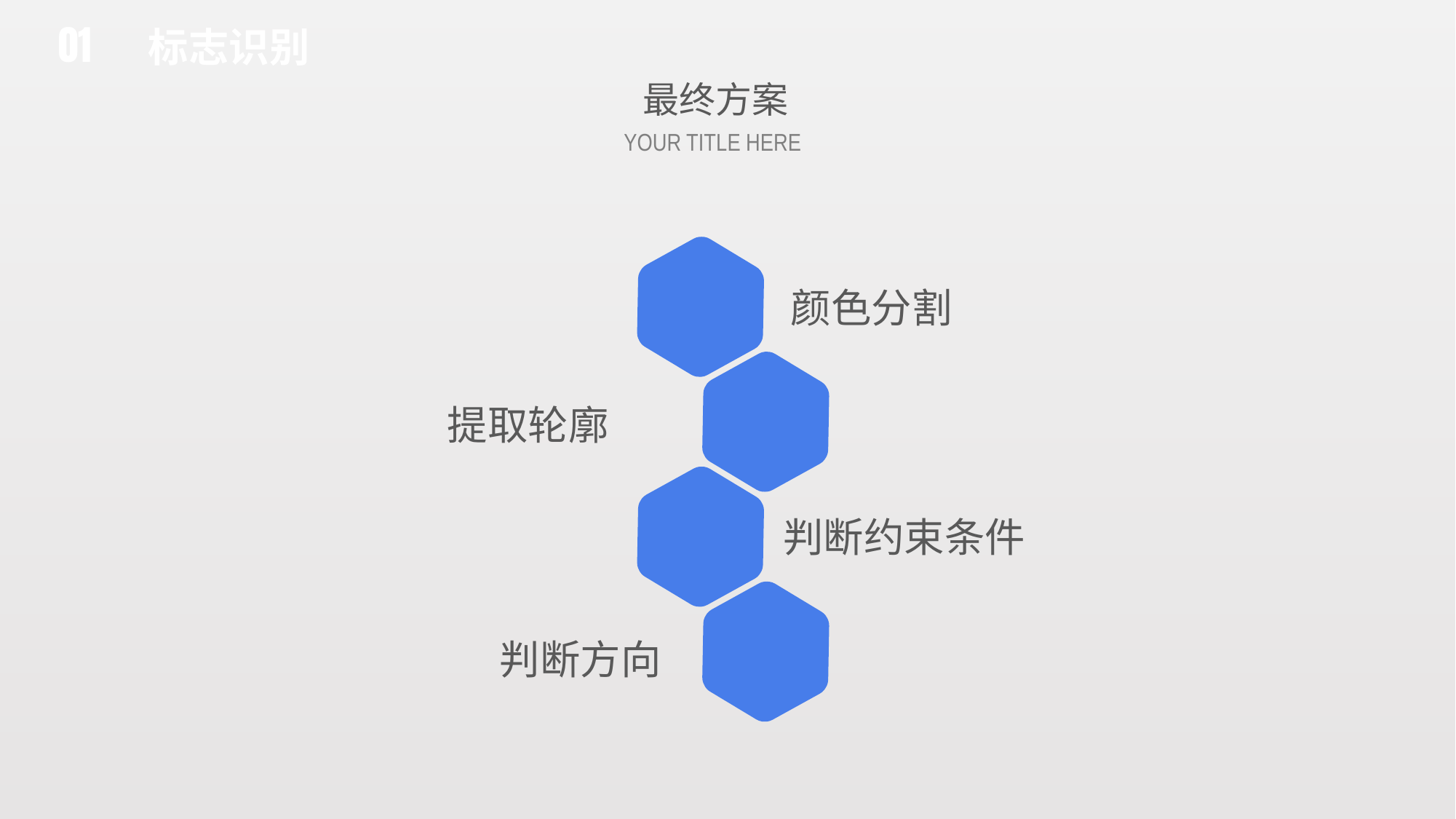

01     标志识别
最终方案
YOUR TITLE HERE

颜色分割

提取轮廓

判断约束条件

判断方向